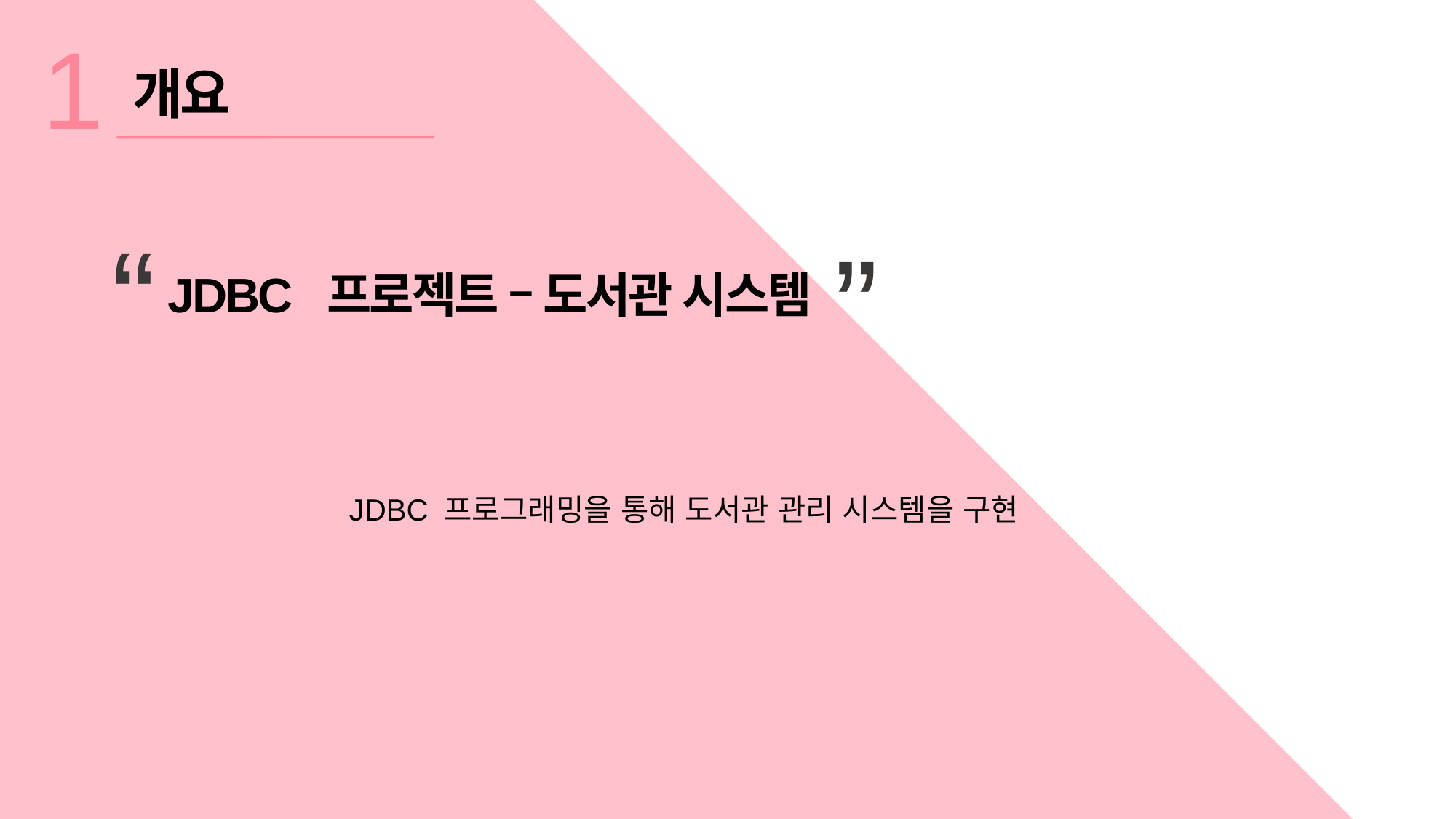

1
개요
“
”

JDBC  프로젝트 – 도서관 시스템
JDBC 프로그래밍을 통해 도서관 관리 시스템을 구현